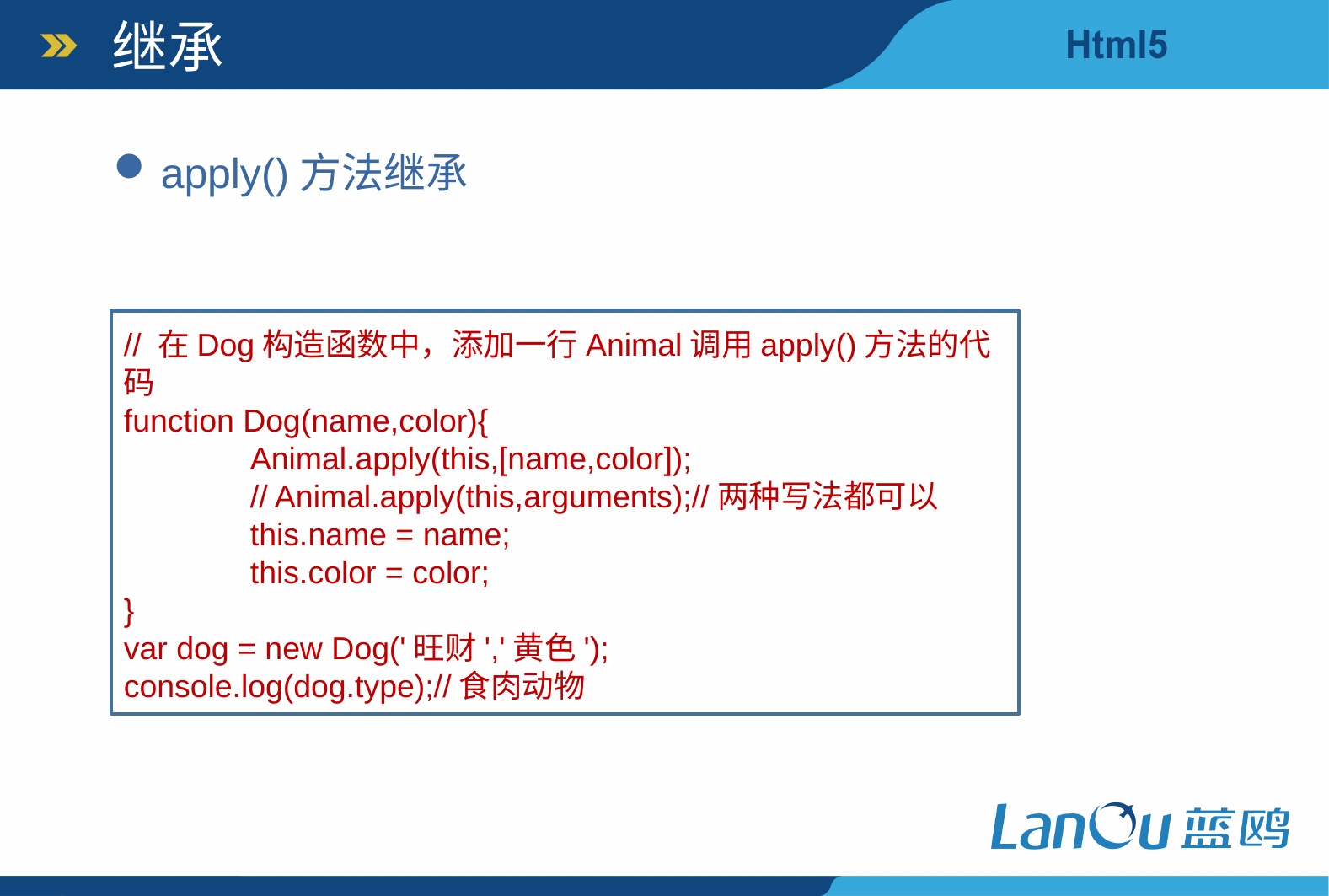

继承
apply()方法继承

// 在Dog构造函数中，添加一行Animal调用apply()方法的代码
function Dog(name,color){
	Animal.apply(this,[name,color]);
	// Animal.apply(this,arguments);//两种写法都可以
	this.name = name;
	this.color = color;
}
var dog = new Dog('旺财','黄色');
console.log(dog.type);//食肉动物